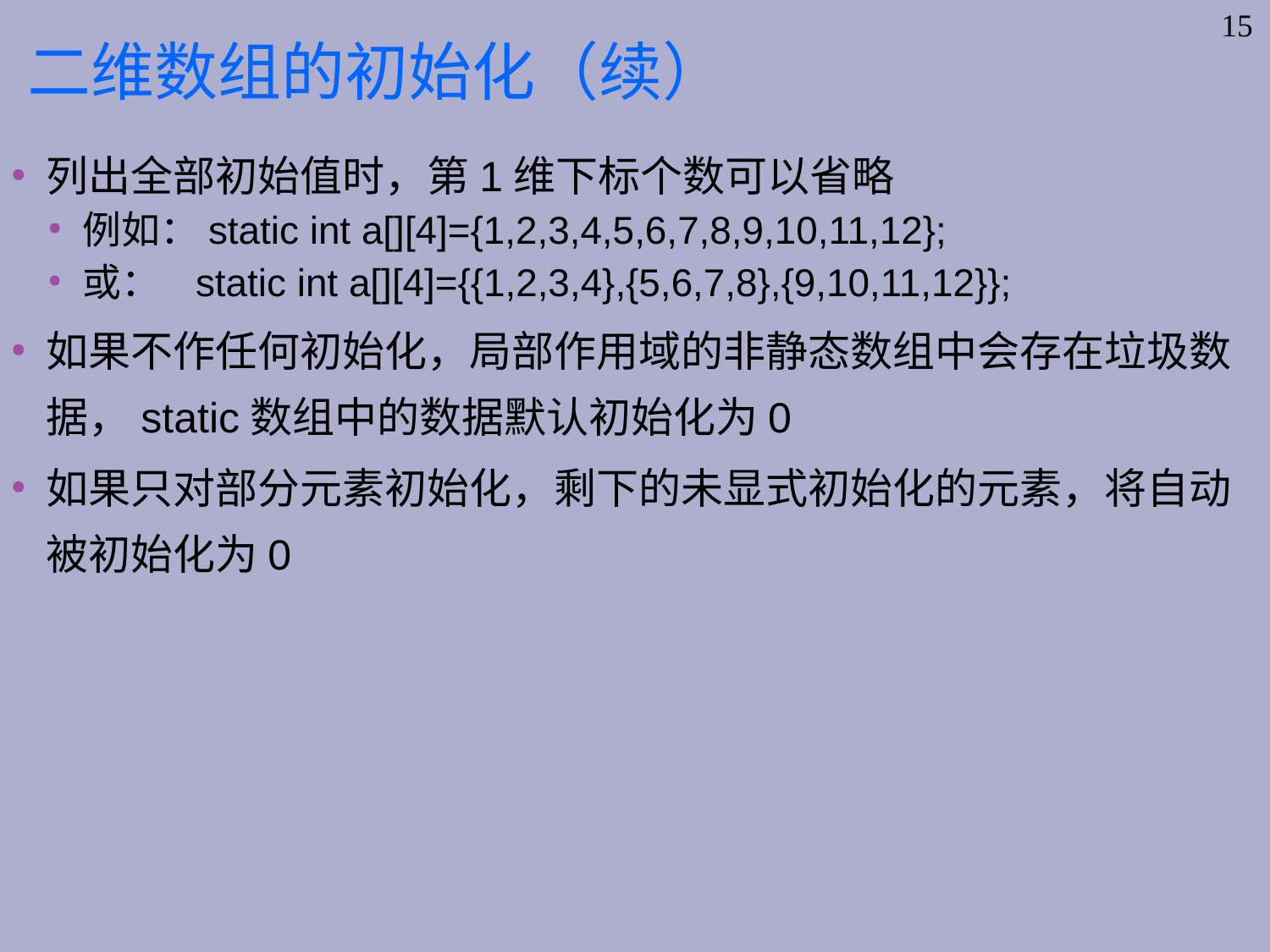

# 二维数组的初始化（续）
15
列出全部初始值时，第1维下标个数可以省略
例如：static int a[][4]={1,2,3,4,5,6,7,8,9,10,11,12};
或：   static int a[][4]={{1,2,3,4},{5,6,7,8},{9,10,11,12}};
如果不作任何初始化，局部作用域的非静态数组中会存在垃圾数据，static数组中的数据默认初始化为0
如果只对部分元素初始化，剩下的未显式初始化的元素，将自动被初始化为0